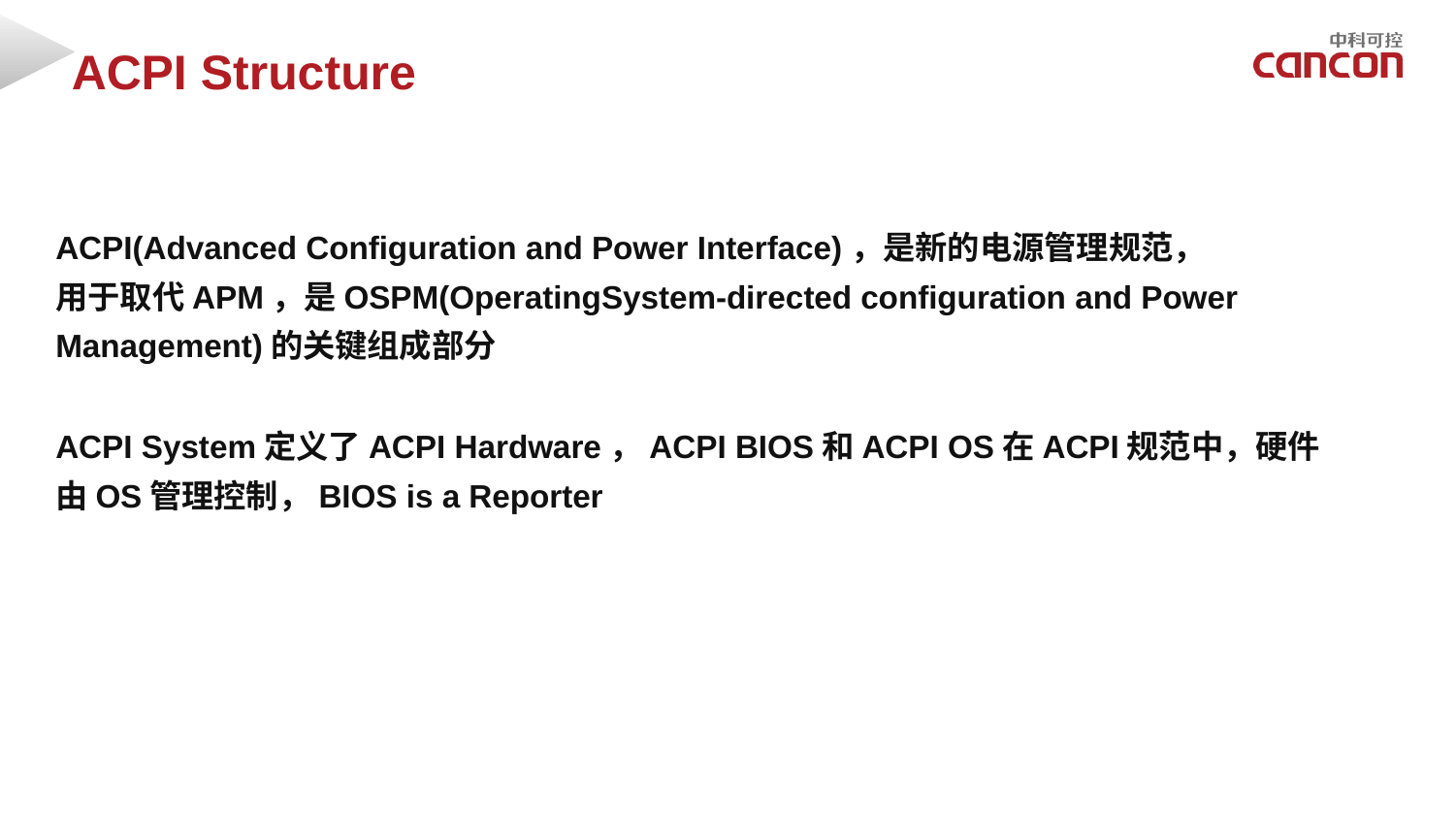

ACPI Structure
#

ACPI(Advanced Configuration and Power Interface)，是新的电源管理规范，
用于取代APM，是OSPM(OperatingSystem-directed configuration and Power
Management)的关键组成部分

ACPI System定义了ACPI Hardware，ACPI BIOS和ACPI OS在ACPI规范中，硬件
由OS管理控制，BIOS is a Reporter